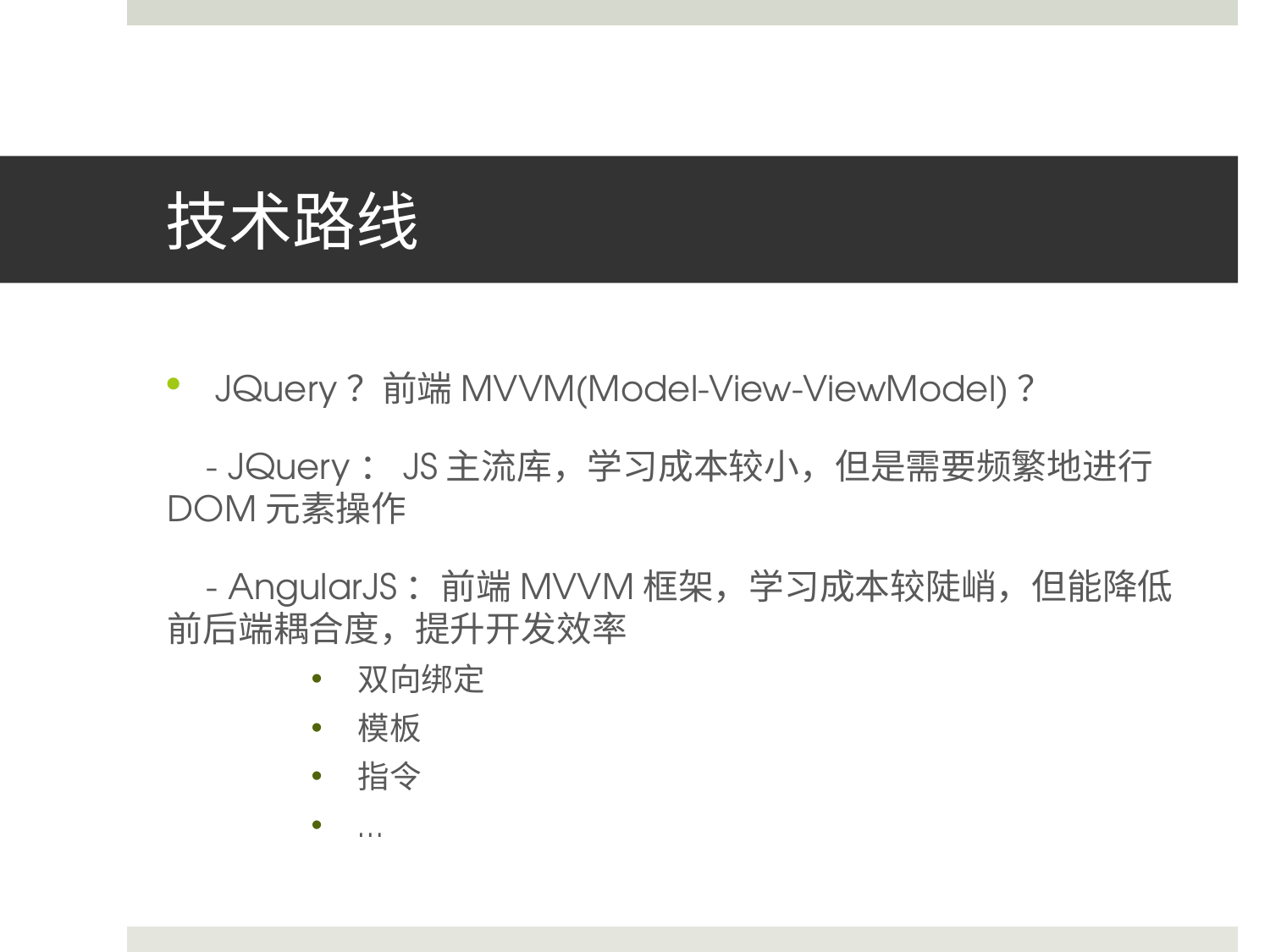

# 技术路线
JQuery？前端MVVM(Model-View-ViewModel)？
    - JQuery：JS主流库，学习成本较小，但是需要频繁地进行DOM元素操作
    - AngularJS：前端MVVM框架，学习成本较陡峭，但能降低前后端耦合度，提升开发效率
双向绑定
模板
指令
…